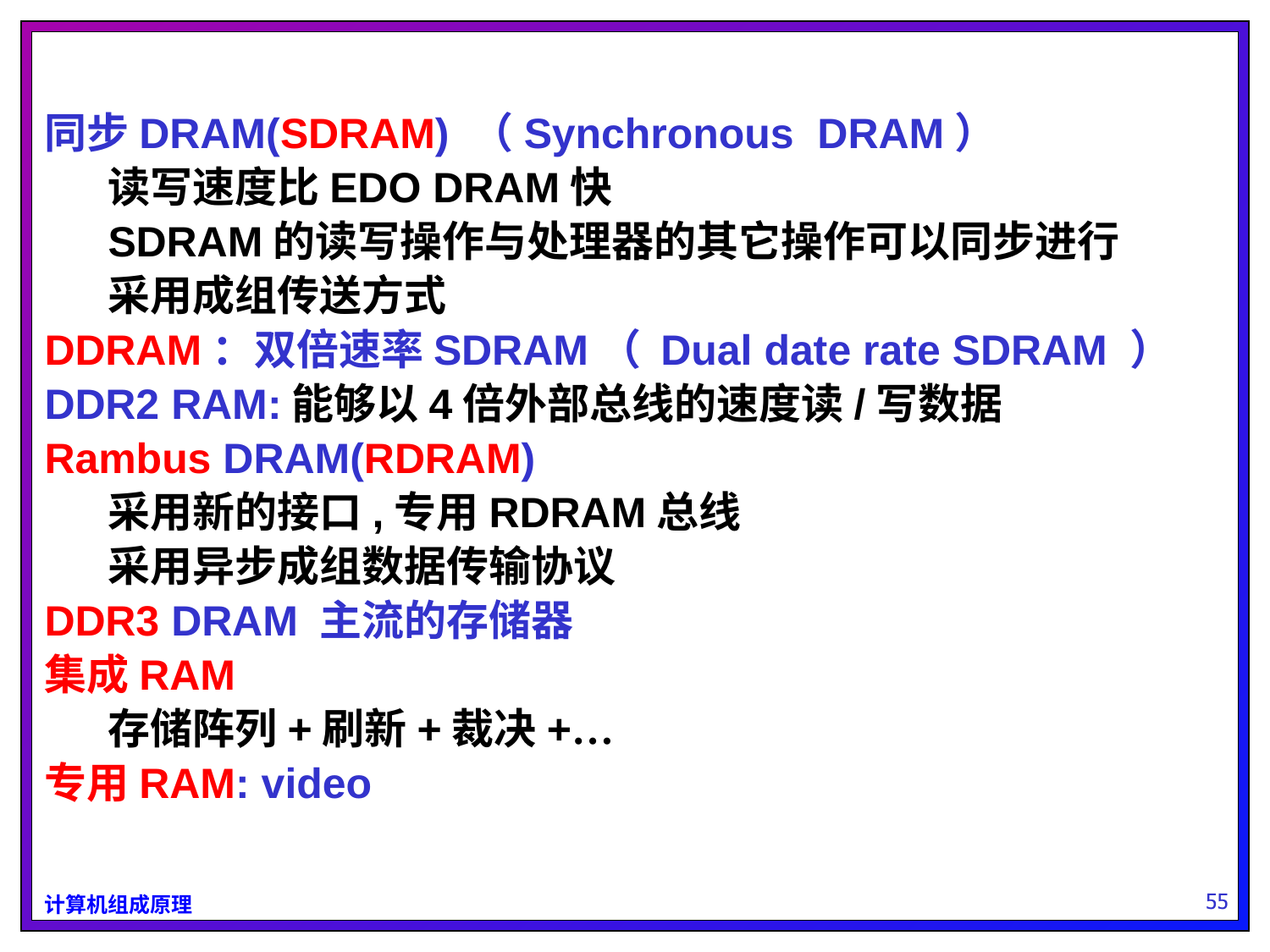

同步DRAM(SDRAM) （Synchronous  DRAM）
读写速度比EDO DRAM快
SDRAM的读写操作与处理器的其它操作可以同步进行
采用成组传送方式
DDRAM：双倍速率SDRAM（ Dual date rate SDRAM ）
DDR2 RAM:能够以4倍外部总线的速度读/写数据
Rambus DRAM(RDRAM)
采用新的接口,专用RDRAM总线
采用异步成组数据传输协议
DDR3 DRAM 主流的存储器
集成RAM
存储阵列+刷新+裁决+…
专用RAM: video